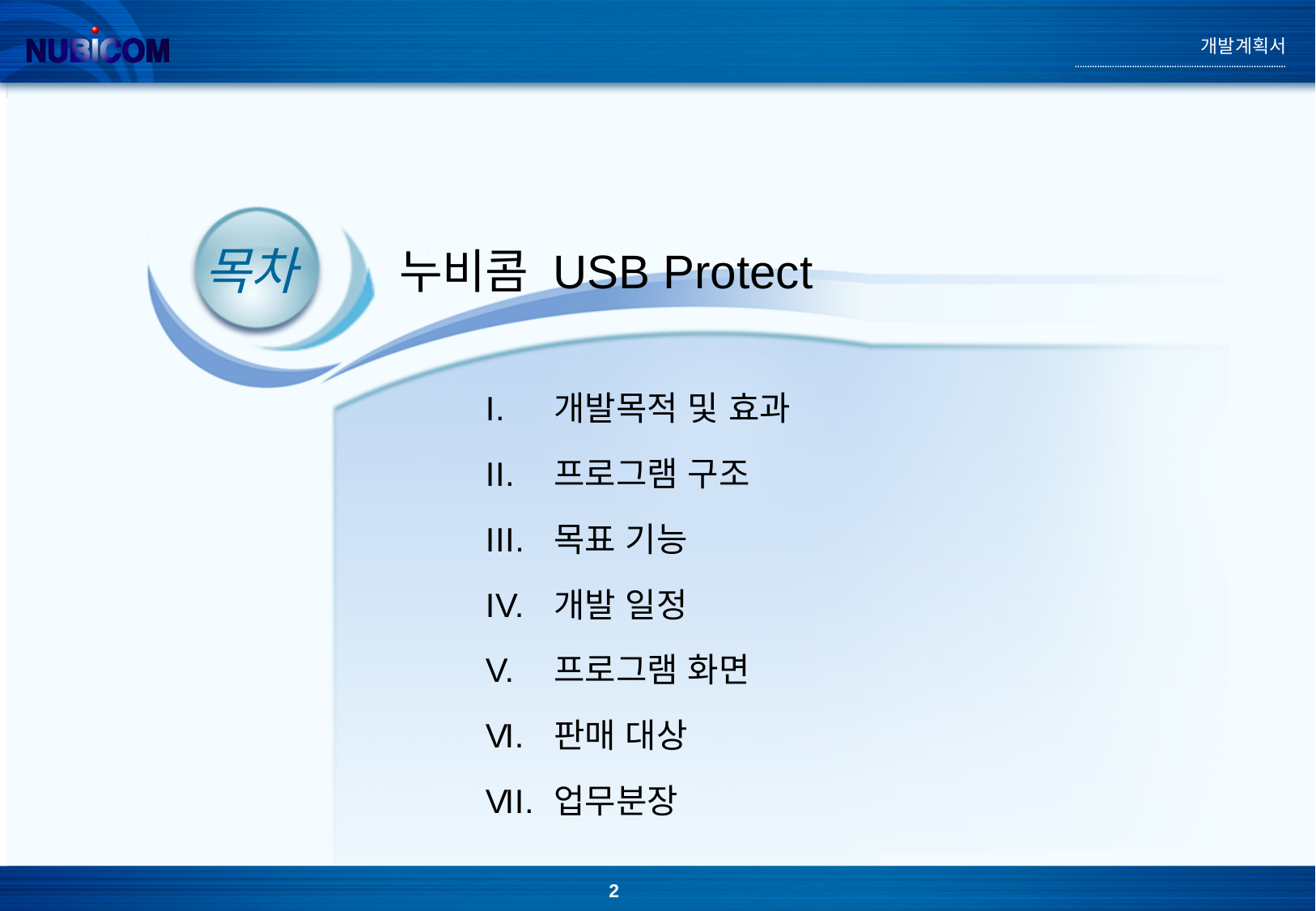

개발계획서
누비콤 USB Protect
목차
개발목적 및 효과
프로그램 구조
목표 기능
개발 일정
프로그램 화면
판매 대상
업무분장